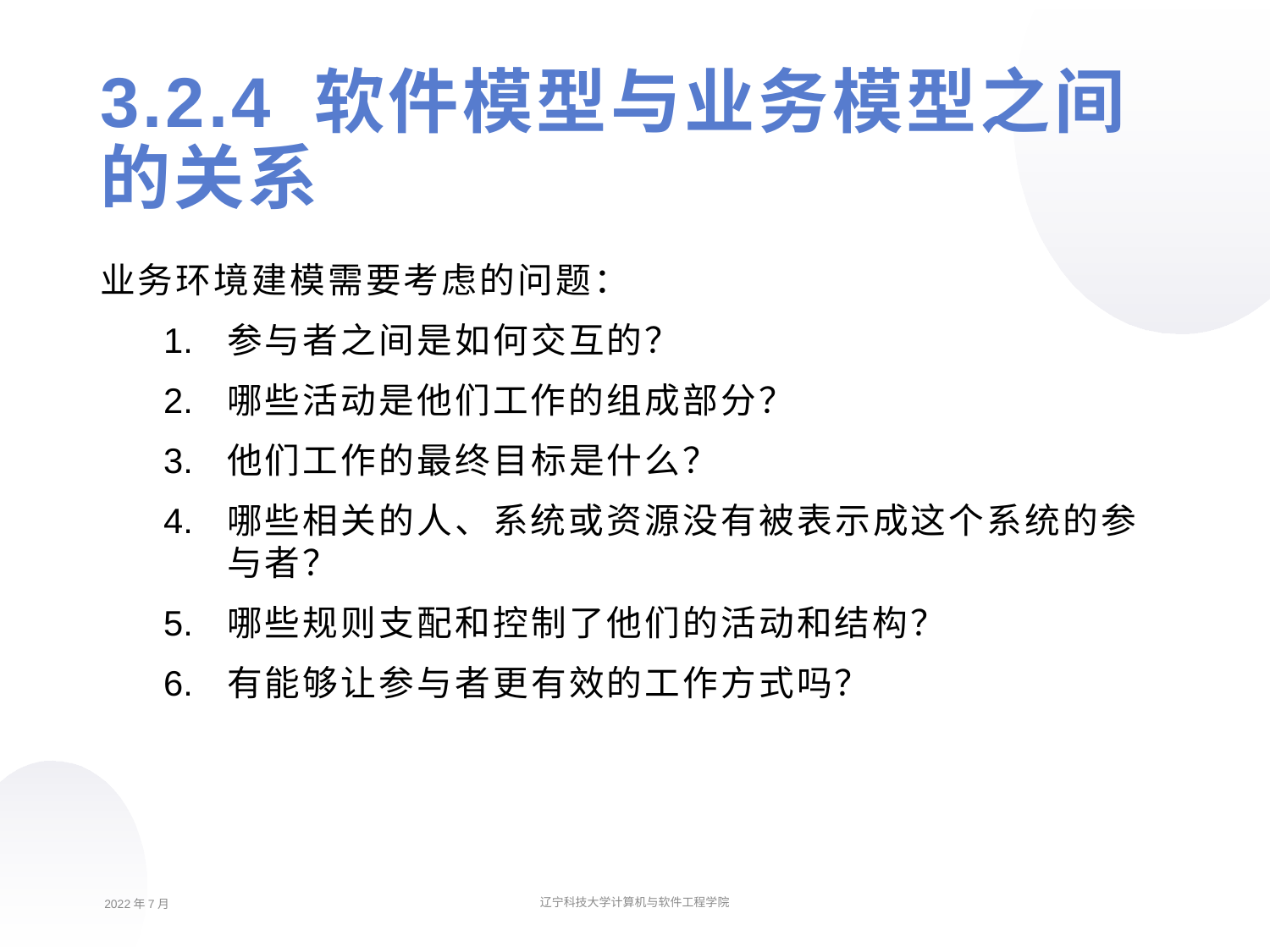

3.2.4 软件模型与业务模型之间的关系
业务环境建模需要考虑的问题：
参与者之间是如何交互的？
哪些活动是他们工作的组成部分？
他们工作的最终目标是什么？
哪些相关的人、系统或资源没有被表示成这个系统的参与者？
哪些规则支配和控制了他们的活动和结构？
有能够让参与者更有效的工作方式吗？

2022年7月
辽宁科技大学计算机与软件工程学院
74